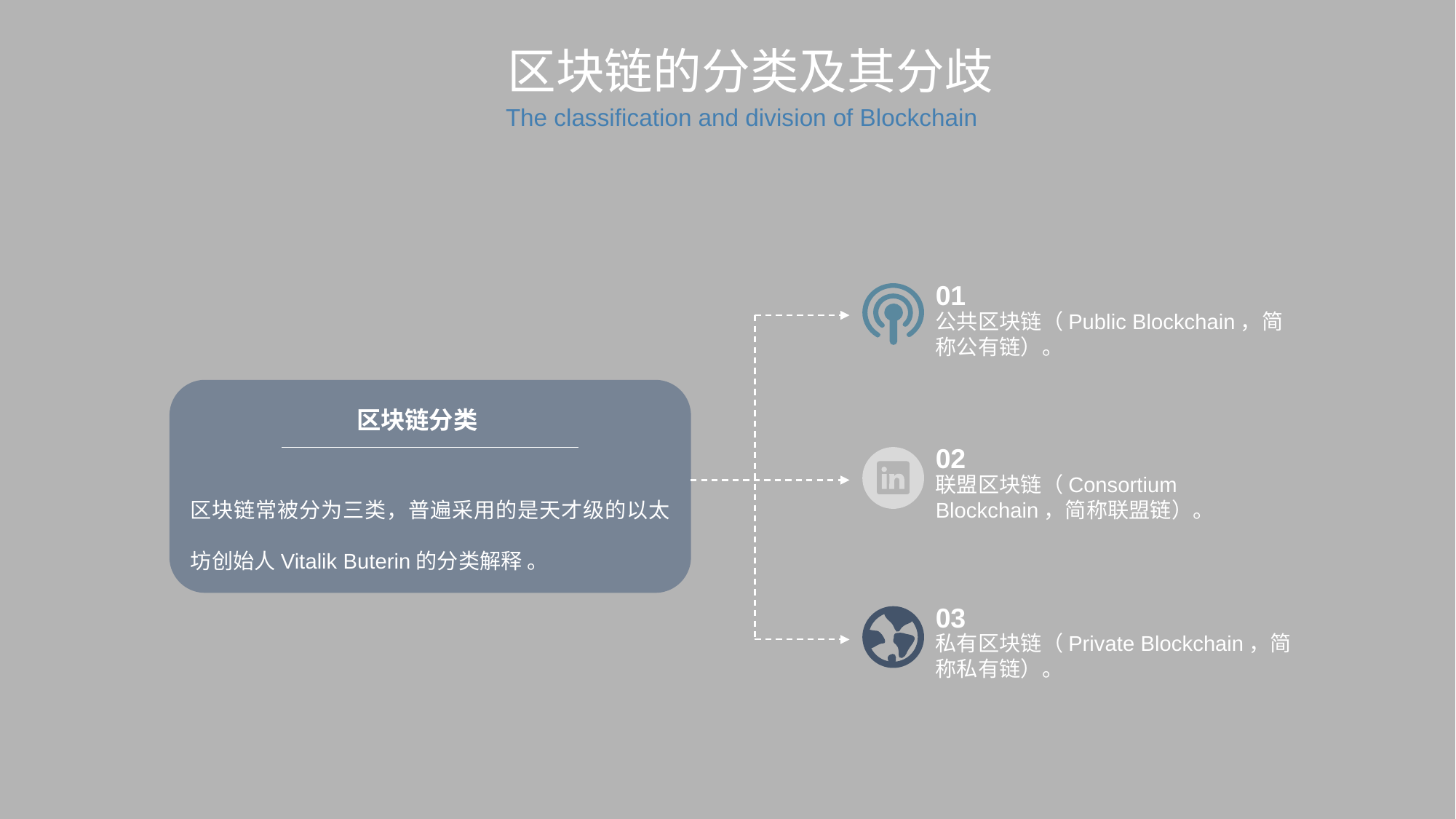

区块链的分类及其分歧
The classification and division of Blockchain
01
公共区块链（Public Blockchain，简称公有链）。

区块链分类
02
联盟区块链（Consortium Blockchain，简称联盟链）。

区块链常被分为三类，普遍采用的是天才级的以太坊创始人Vitalik Buterin的分类解释 。
03
私有区块链（Private Blockchain，简称私有链）。